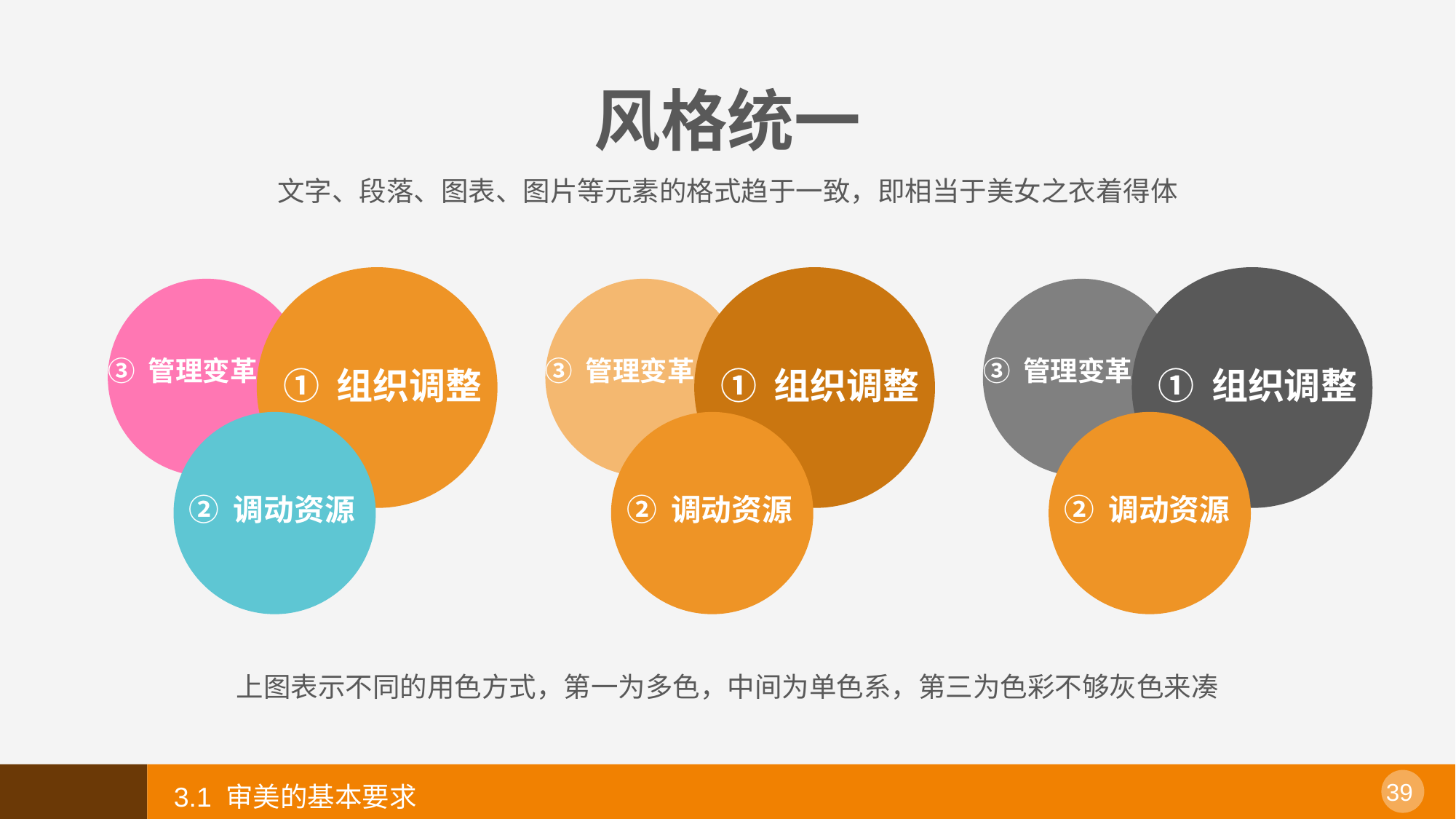

风格统一
文字、段落、图表、图片等元素的格式趋于一致，即相当于美女之衣着得体

③ 管理变革
① 组织调整

② 调动资源

③ 管理变革
① 组织调整

② 调动资源

③ 管理变革
① 组织调整

② 调动资源
上图表示不同的用色方式，第一为多色，中间为单色系，第三为色彩不够灰色来凑
3.1 审美的基本要求